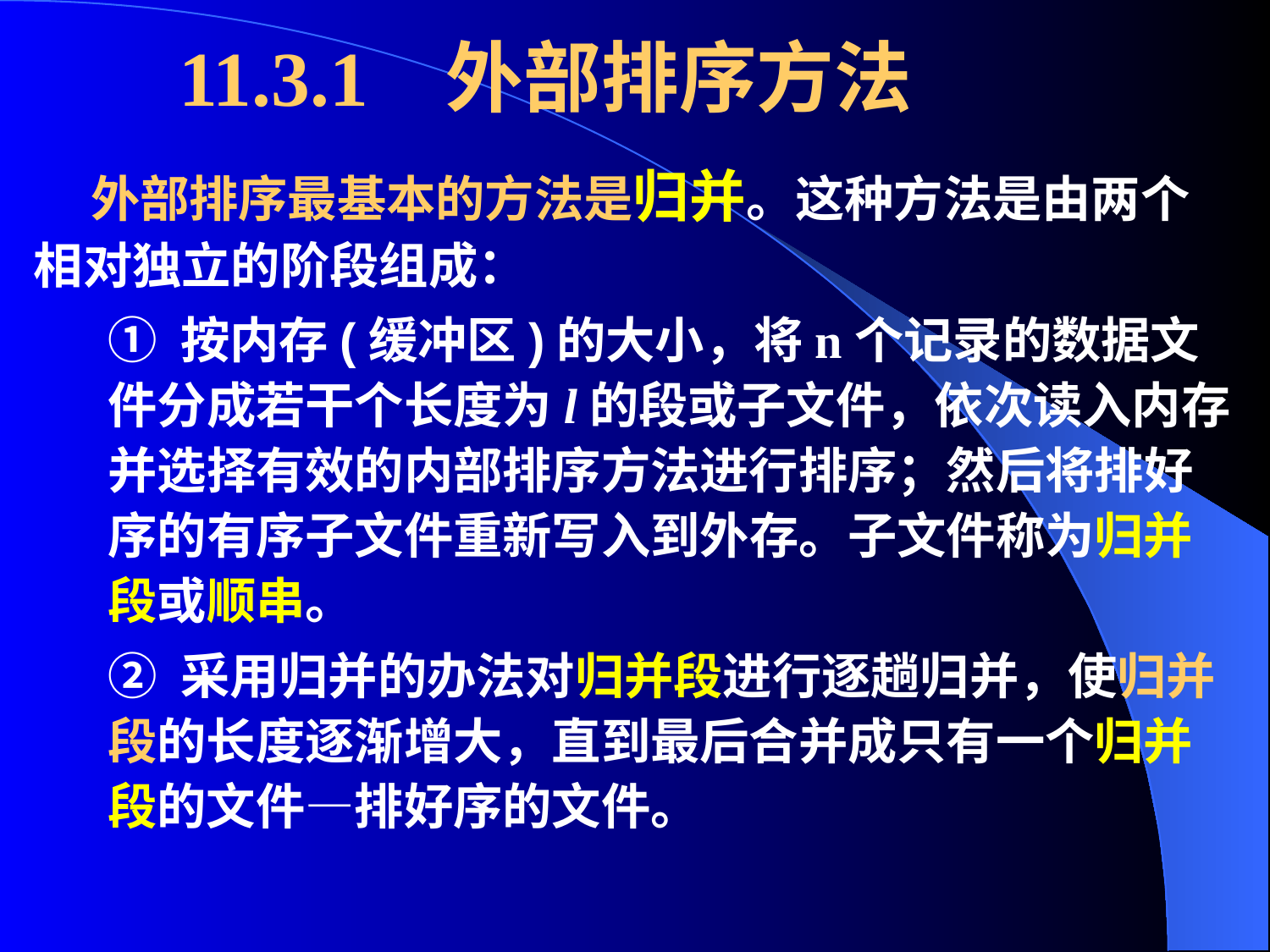

# 11.3.1   外部排序方法
    外部排序最基本的方法是归并。这种方法是由两个相对独立的阶段组成：
① 按内存(缓冲区)的大小，将n个记录的数据文件分成若干个长度为l的段或子文件，依次读入内存并选择有效的内部排序方法进行排序；然后将排好序的有序子文件重新写入到外存。子文件称为归并段或顺串。
② 采用归并的办法对归并段进行逐趟归并，使归并段的长度逐渐增大，直到最后合并成只有一个归并段的文件—排好序的文件。